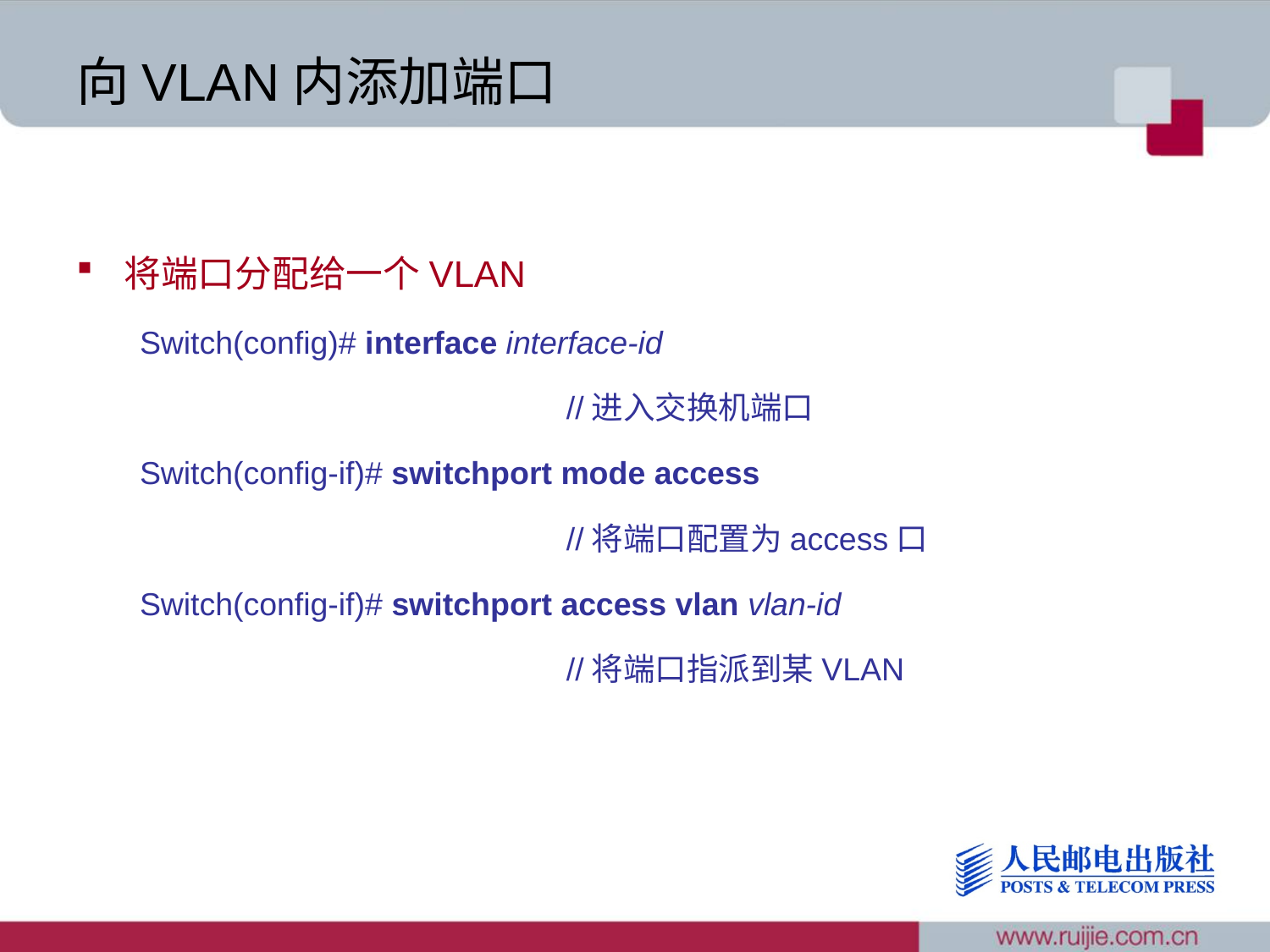

# 向VLAN内添加端口
将端口分配给一个VLAN
Switch(config)# interface interface-id
                                                //进入交换机端口
Switch(config-if)# switchport mode access
                                                //将端口配置为access口
Switch(config-if)# switchport access vlan vlan-id
                                                //将端口指派到某VLAN